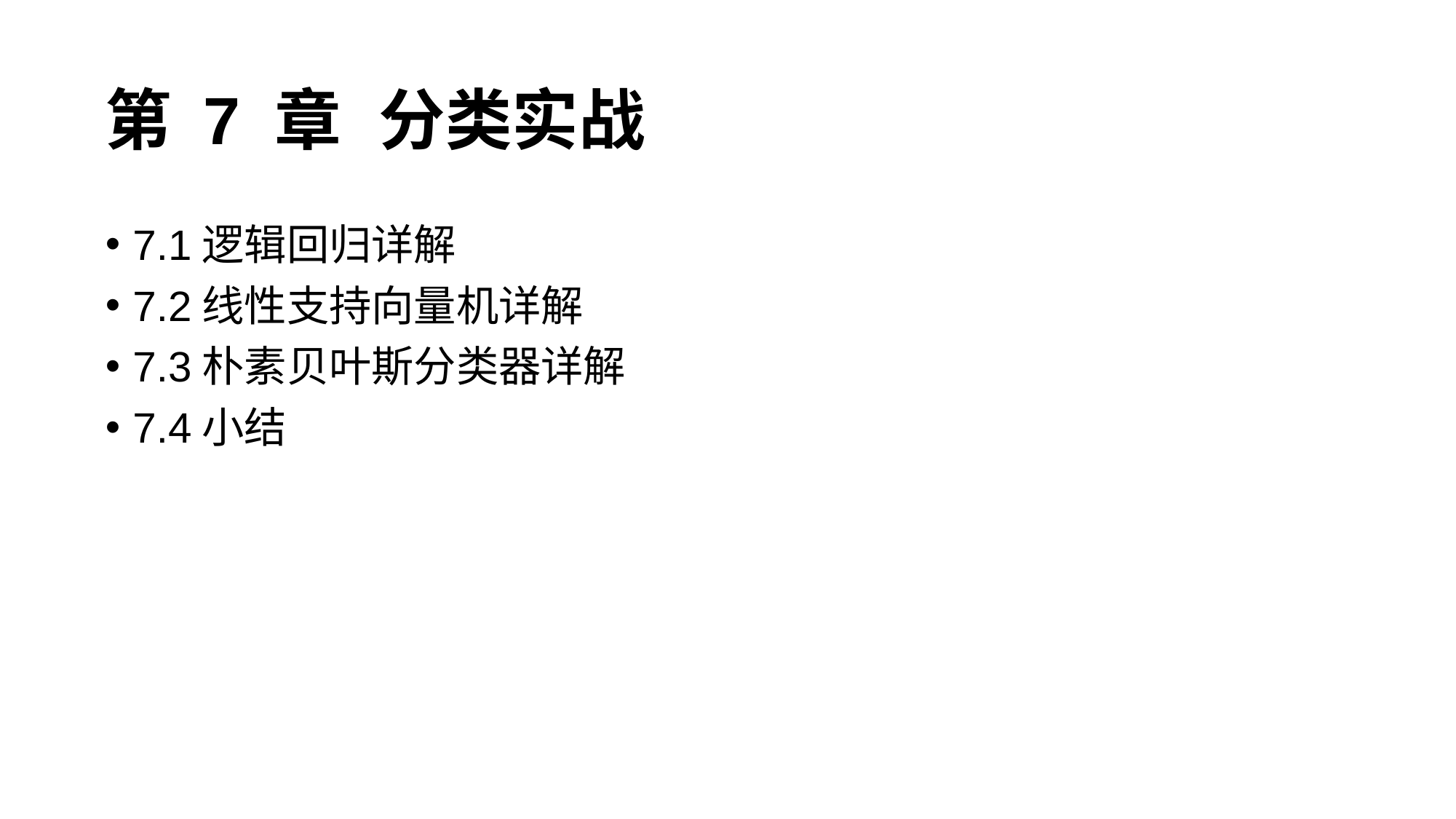

# 第 7 章  分类实战
7.1逻辑回归详解
7.2线性支持向量机详解
7.3朴素贝叶斯分类器详解
7.4小结